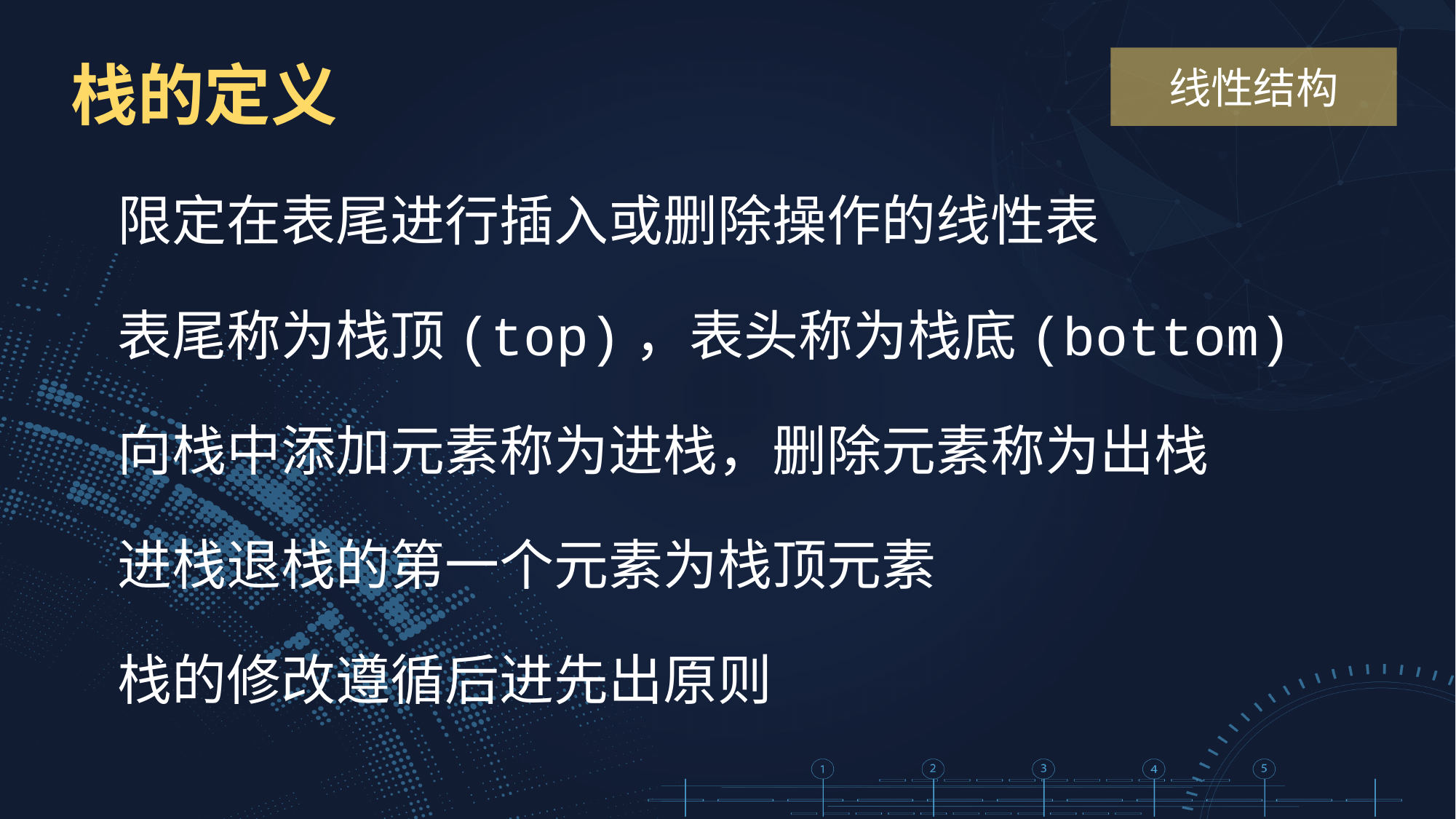

栈的定义
线性结构
限定在表尾进行插入或删除操作的线性表
表尾称为栈顶(top)，表头称为栈底(bottom)
向栈中添加元素称为进栈，删除元素称为出栈
进栈退栈的第一个元素为栈顶元素
栈的修改遵循后进先出原则